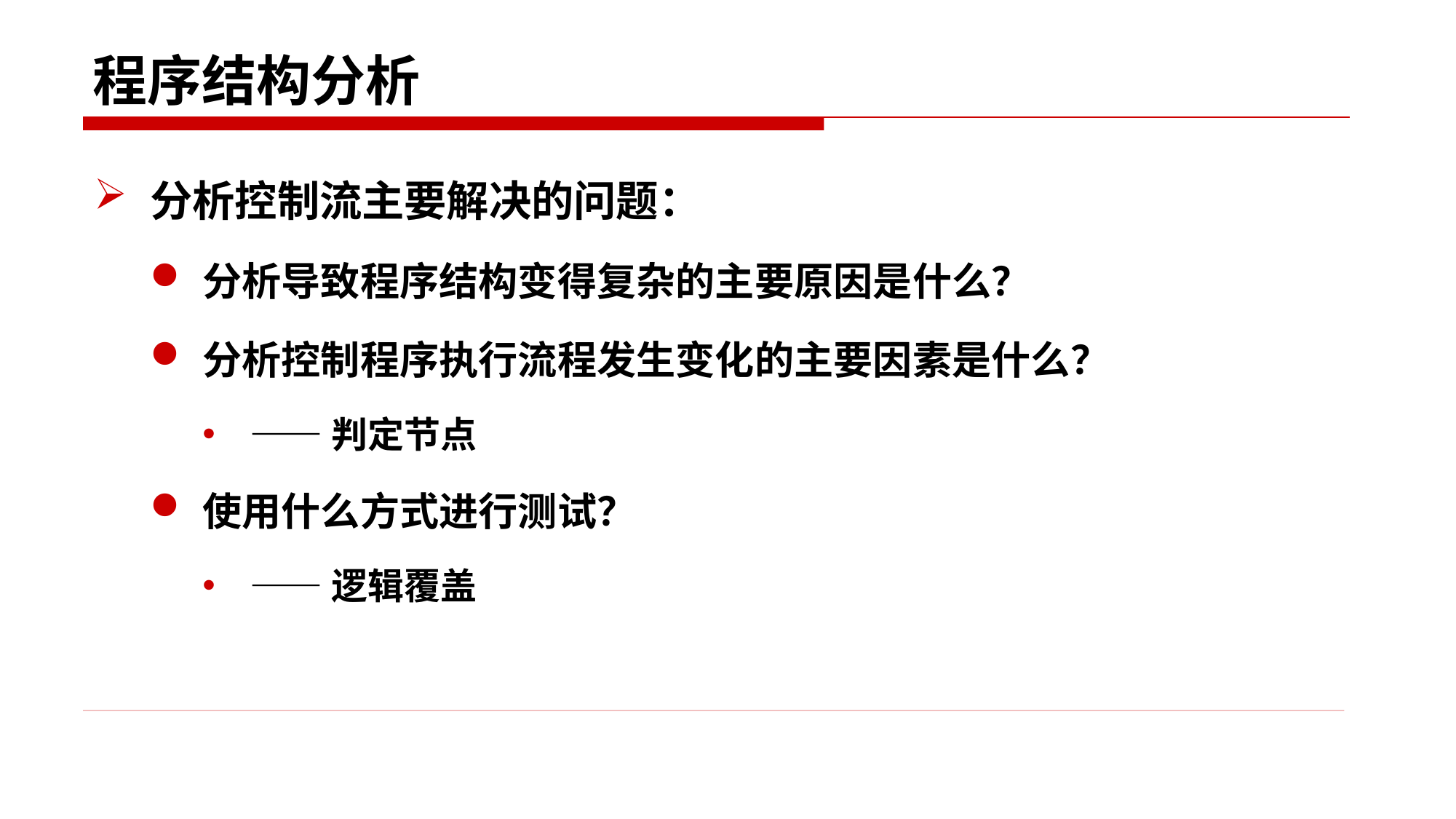

# 程序结构分析
分析控制流主要解决的问题：
分析导致程序结构变得复杂的主要原因是什么？
分析控制程序执行流程发生变化的主要因素是什么？
——判定节点
使用什么方式进行测试？
——逻辑覆盖